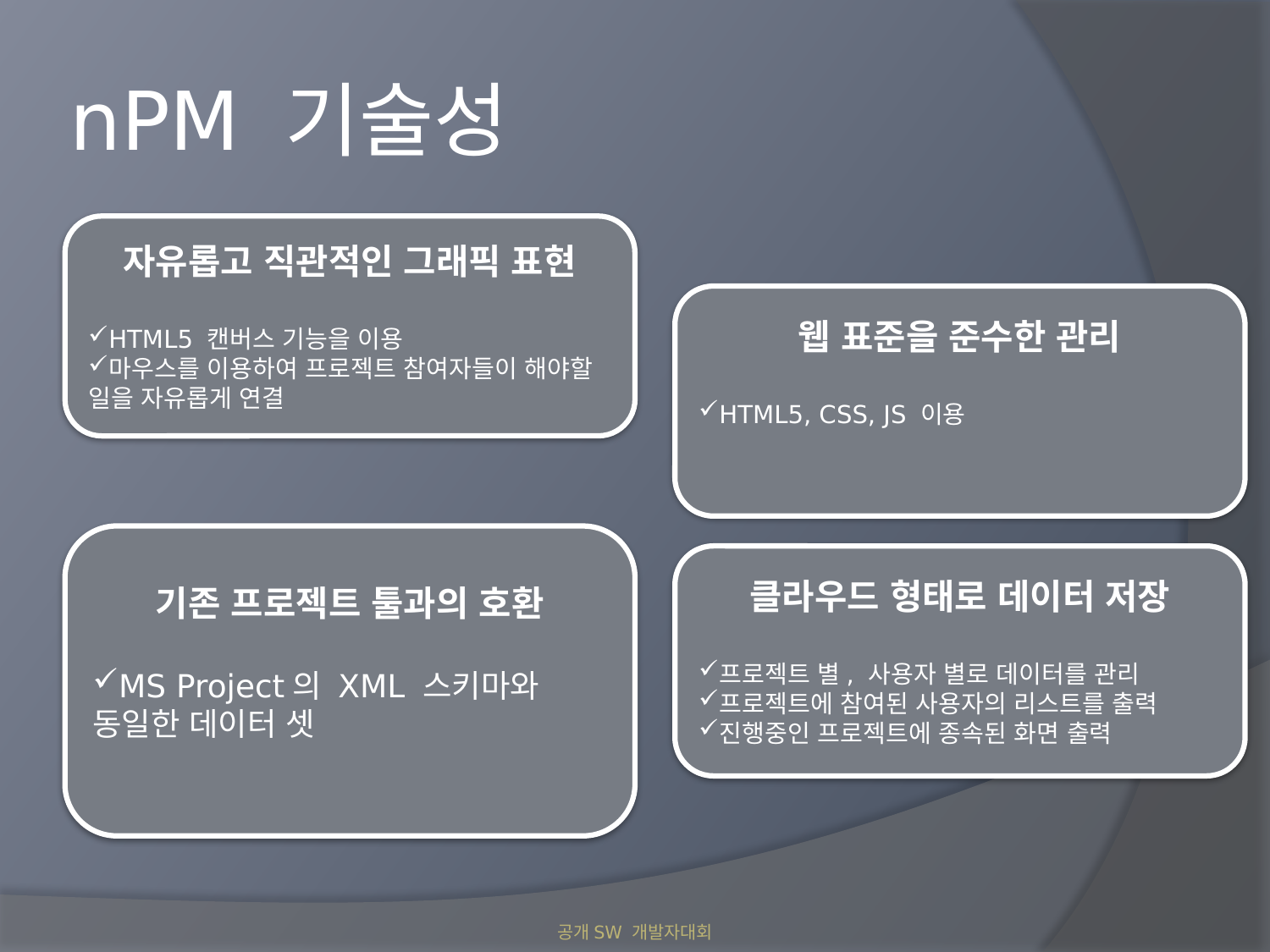

# nPM 기술성
자유롭고 직관적인 그래픽 표현

HTML5 캔버스 기능을 이용
마우스를 이용하여 프로젝트 참여자들이 해야할 일을 자유롭게 연결

웹 표준을 준수한 관리

HTML5, CSS, JS 이용

기존 프로젝트 툴과의 호환

MS Project의 XML 스키마와 동일한 데이터 셋

클라우드 형태로 데이터 저장

프로젝트 별, 사용자 별로 데이터를 관리
프로젝트에 참여된 사용자의 리스트를 출력
진행중인 프로젝트에 종속된 화면 출력
공개SW 개발자대회